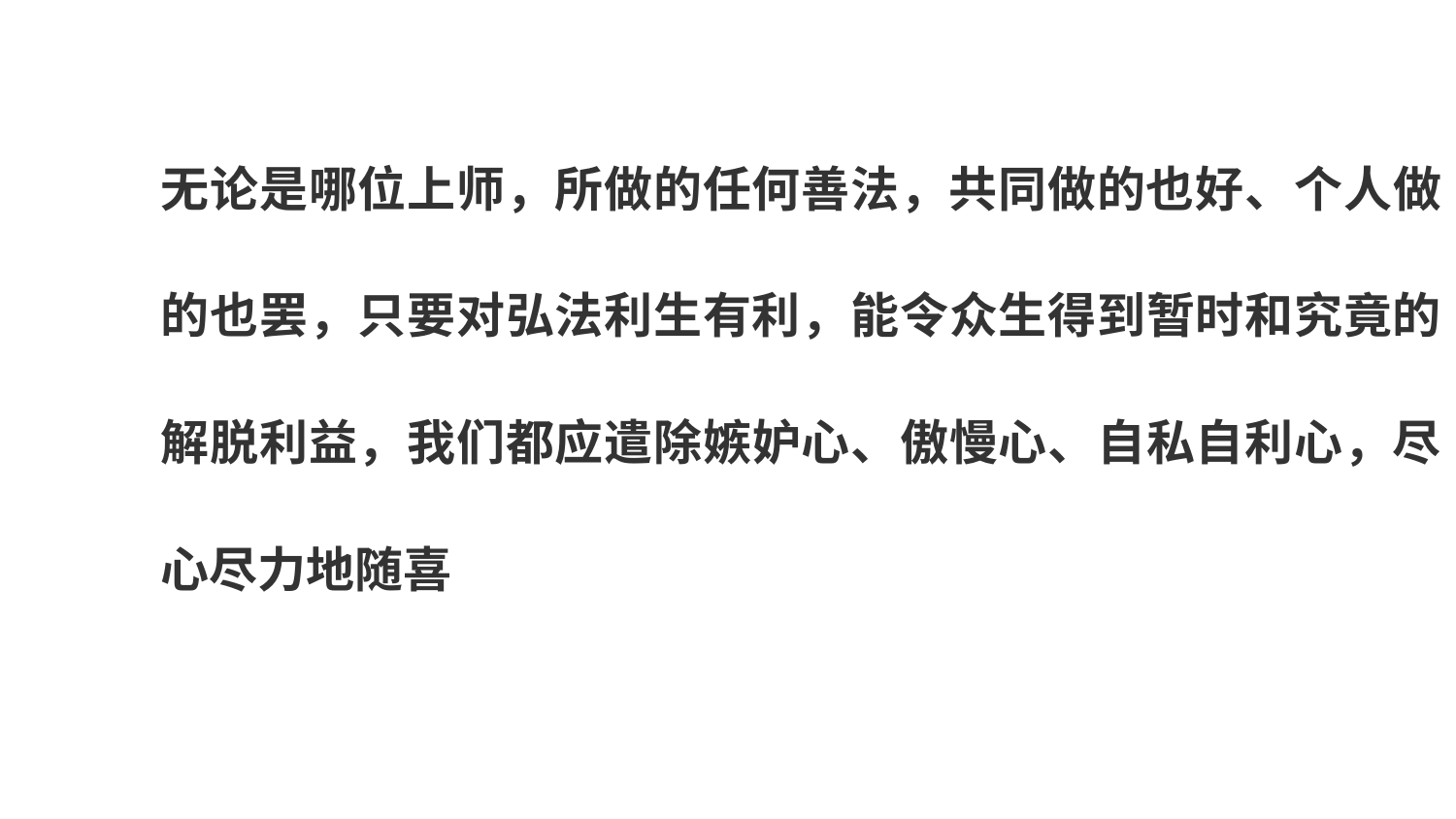

无论是哪位上师，所做的任何善法，共同做的也好、个人做的也罢，只要对弘法利生有利，能令众生得到暂时和究竟的解脱利益，我们都应遣除嫉妒心、傲慢心、自私自利心，尽心尽力地随喜